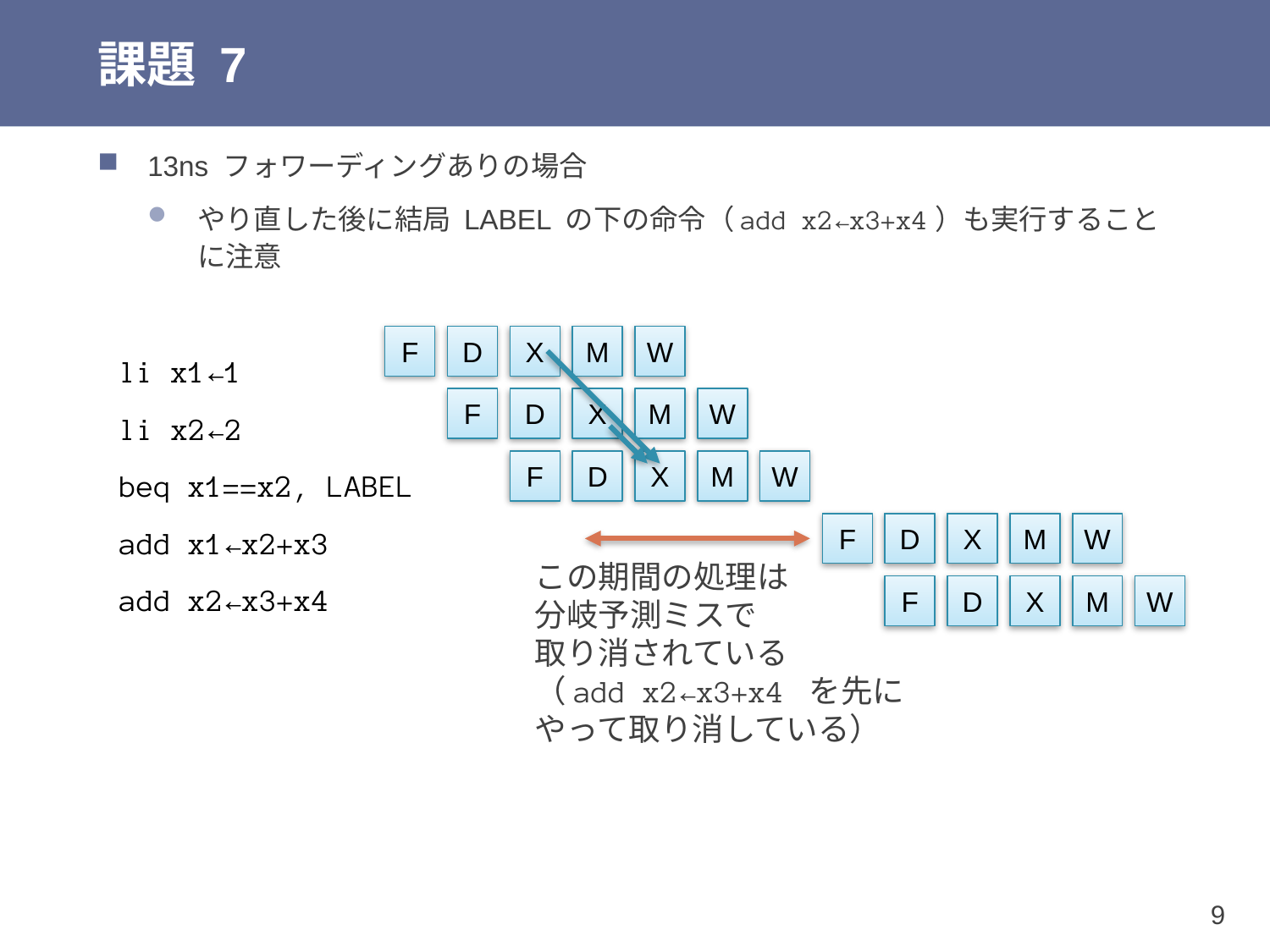

# 課題 7
13ns フォワーディングありの場合
やり直した後に結局 LABEL の下の命令（add x2←x3+x4）も実行することに注意
  li x1←1
  li x2←2
  beq x1==x2, LABEL
  add x1←x2+x3
  add x2←x3+x4
F
D
X
M
W
F
D
X
M
W
F
D
X
M
W
F
D
X
M
W
この期間の処理は
分岐予測ミスで
取り消されている
（add x2←x3+x4 を先にやって取り消している）
F
D
X
M
W